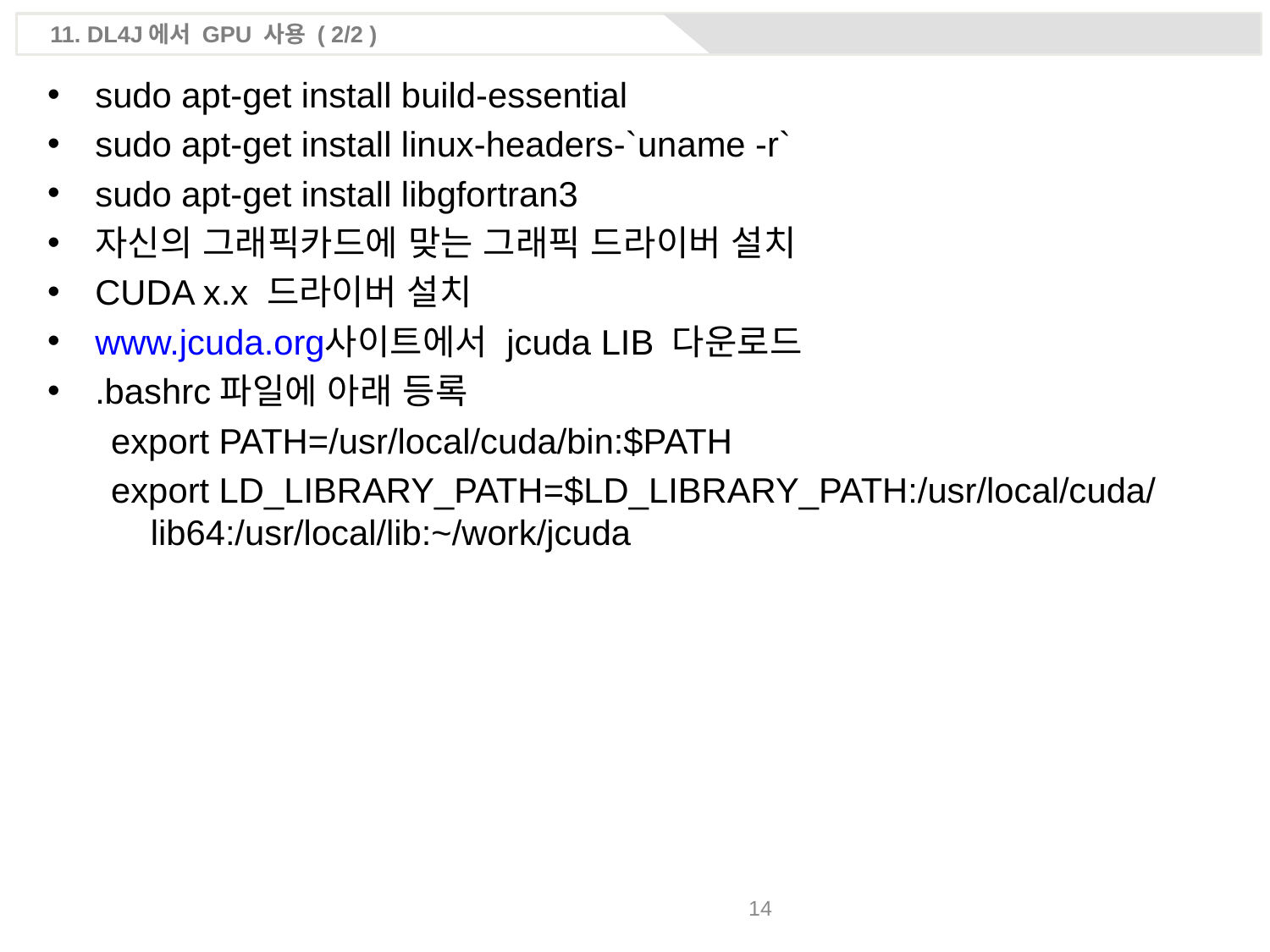

11. DL4J에서 GPU 사용 ( 2/2 )

sudo apt-get install build-essential
sudo apt-get install linux-headers-`uname -r`
sudo apt-get install libgfortran3
자신의 그래픽카드에 맞는 그래픽 드라이버 설치
CUDA x.x 드라이버 설치
www.jcuda.org사이트에서 jcuda LIB 다운로드
.bashrc파일에 아래 등록
export PATH=/usr/local/cuda/bin:$PATH
export LD_LIBRARY_PATH=$LD_LIBRARY_PATH:/usr/local/cuda/lib64:/usr/local/lib:~/work/jcuda
14